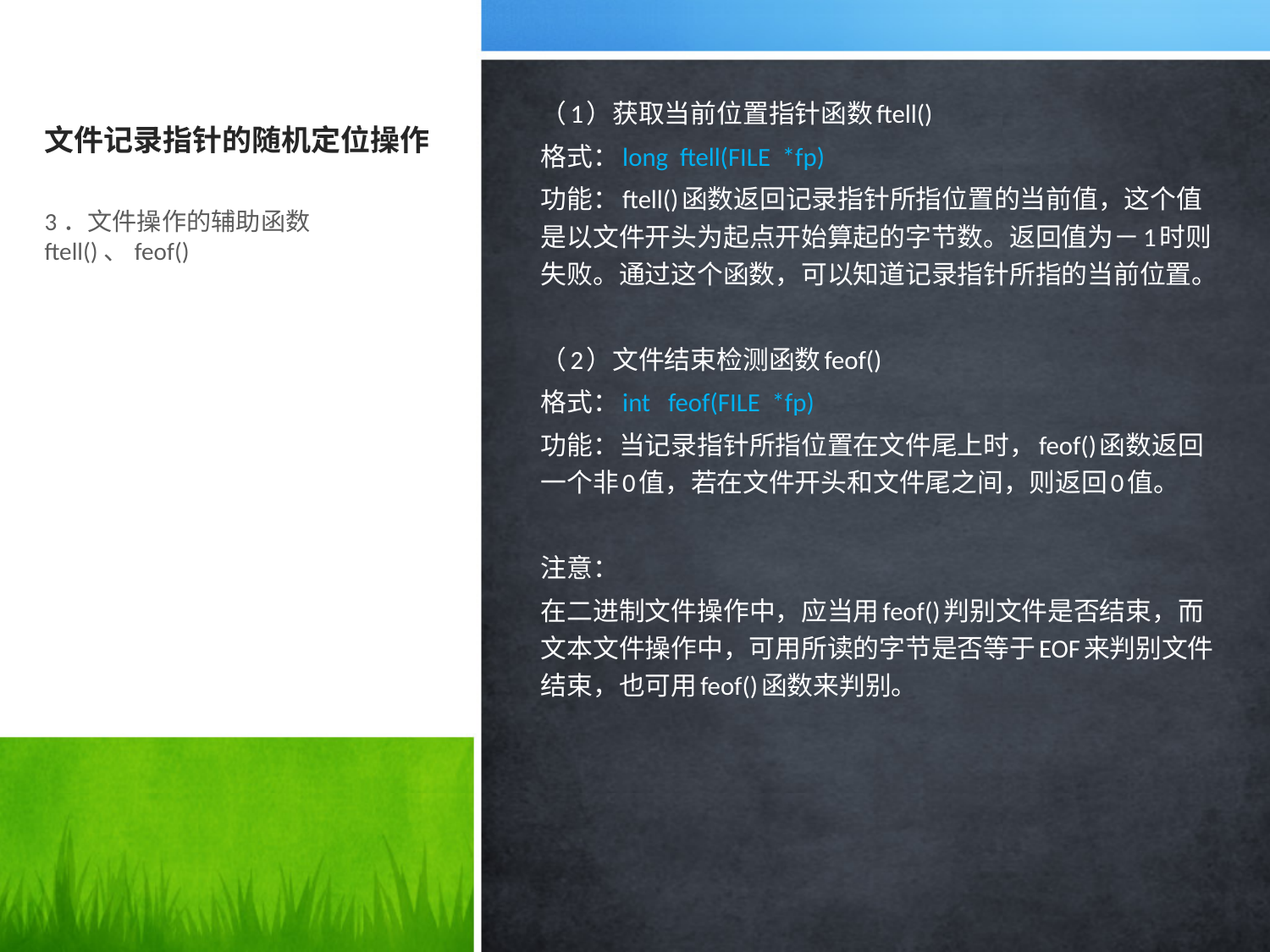

# 文件记录指针的随机定位操作
（1）获取当前位置指针函数ftell()
格式：long  ftell(FILE  *fp)
功能：ftell()函数返回记录指针所指位置的当前值，这个值是以文件开头为起点开始算起的字节数。返回值为－1时则失败。通过这个函数，可以知道记录指针所指的当前位置。

（2）文件结束检测函数feof()
格式：int   feof(FILE  *fp)
功能：当记录指针所指位置在文件尾上时，feof()函数返回一个非0值，若在文件开头和文件尾之间，则返回0值。

注意：
在二进制文件操作中，应当用feof()判别文件是否结束，而文本文件操作中，可用所读的字节是否等于EOF来判别文件结束，也可用feof()函数来判别。

3．文件操作的辅助函数ftell()、feof()